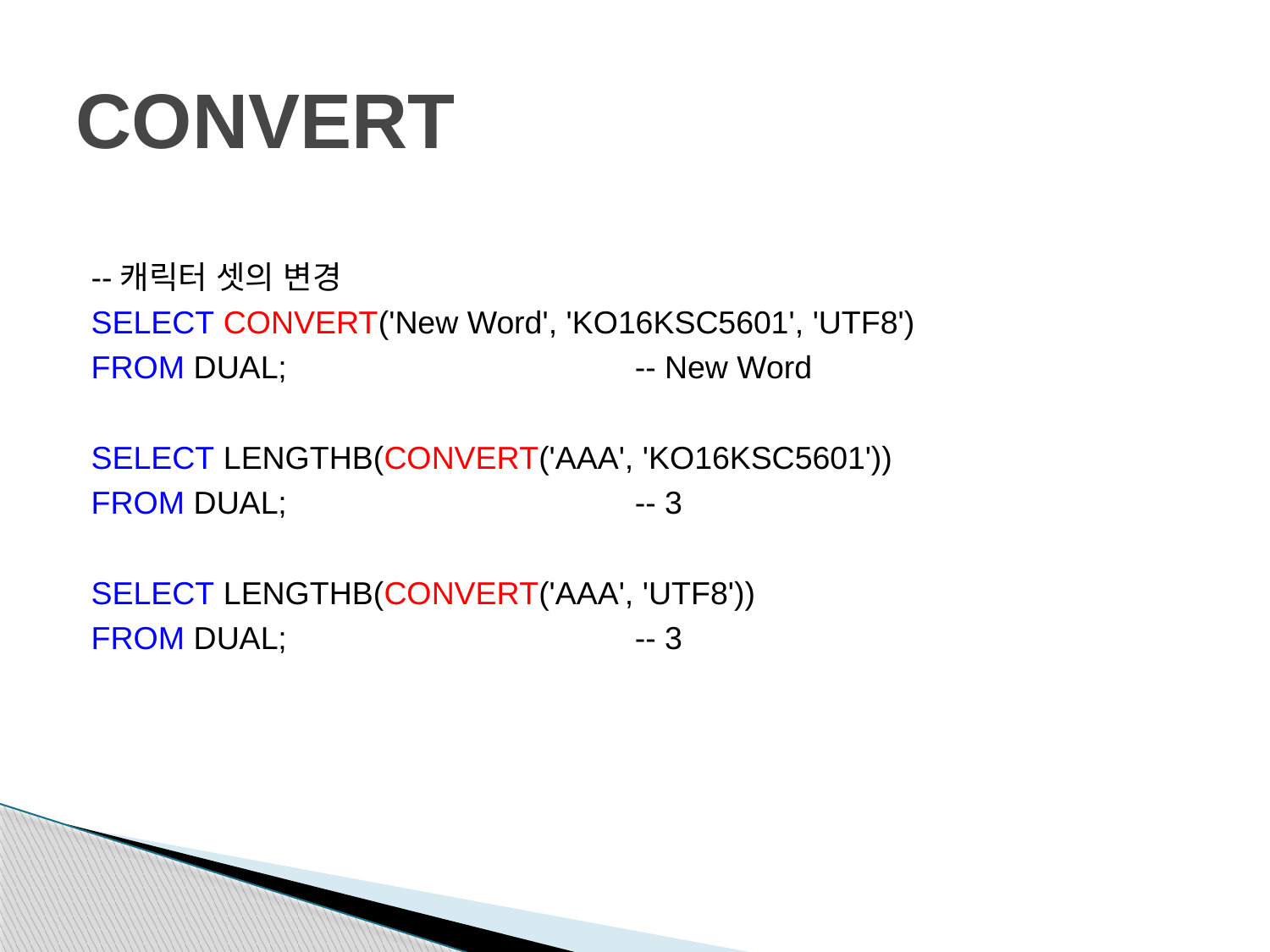

# CONVERT

--캐릭터 셋의 변경
SELECT CONVERT('New Word', 'KO16KSC5601', 'UTF8')
FROM DUAL;			-- New Word

SELECT LENGTHB(CONVERT('AAA', 'KO16KSC5601'))
FROM DUAL;			-- 3

SELECT LENGTHB(CONVERT('AAA', 'UTF8'))
FROM DUAL;			-- 3